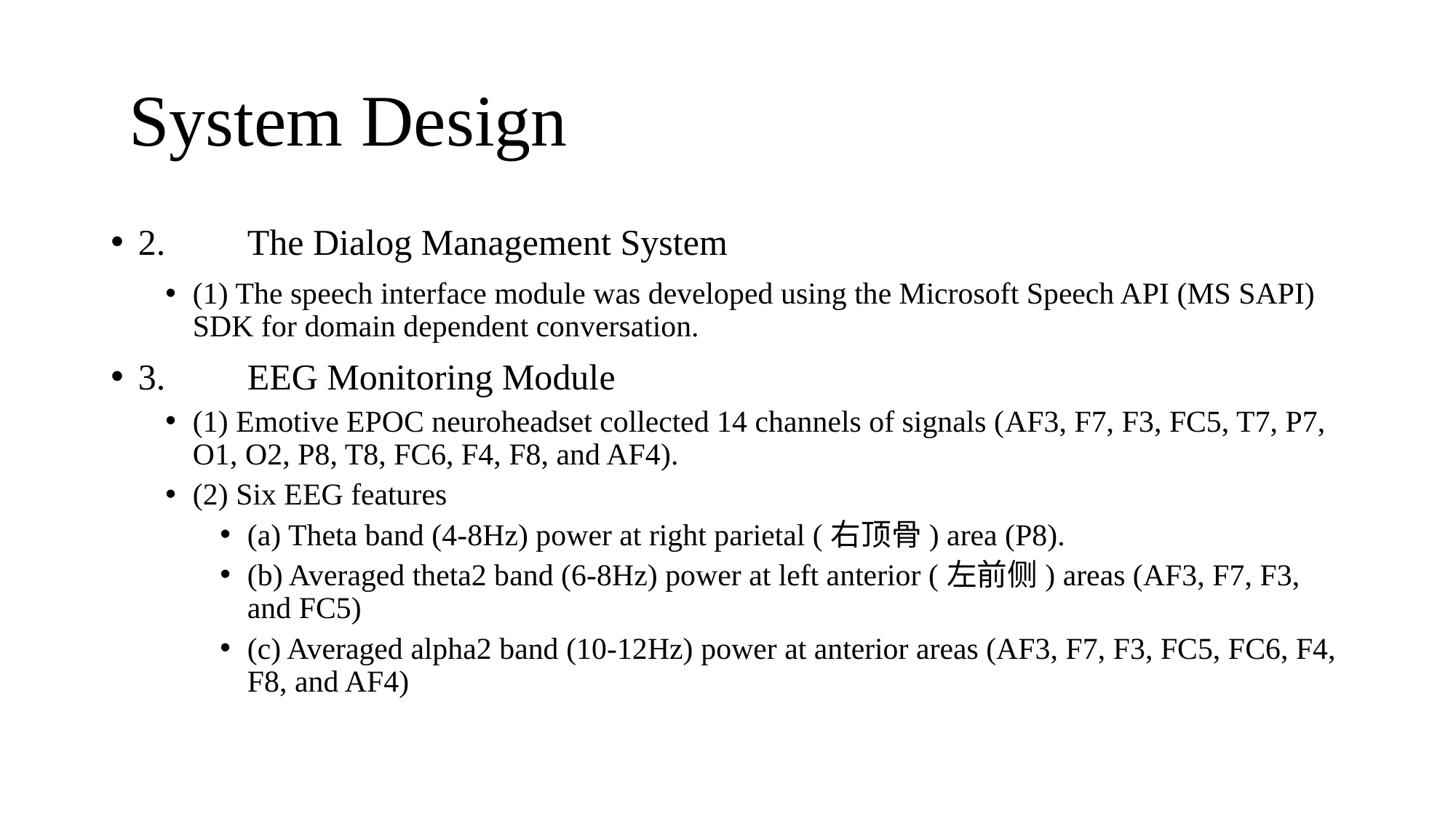

# System Design
2.	The Dialog Management System
(1) The speech interface module was developed using the Microsoft Speech API (MS SAPI) SDK for domain dependent conversation.
3.	EEG Monitoring Module
(1) Emotive EPOC neuroheadset collected 14 channels of signals (AF3, F7, F3, FC5, T7, P7, O1, O2, P8, T8, FC6, F4, F8, and AF4).
(2) Six EEG features
(a) Theta band (4-8Hz) power at right parietal (右顶骨) area (P8).
(b) Averaged theta2 band (6-8Hz) power at left anterior (左前侧) areas (AF3, F7, F3, and FC5)
(c) Averaged alpha2 band (10-12Hz) power at anterior areas (AF3, F7, F3, FC5, FC6, F4, F8, and AF4)